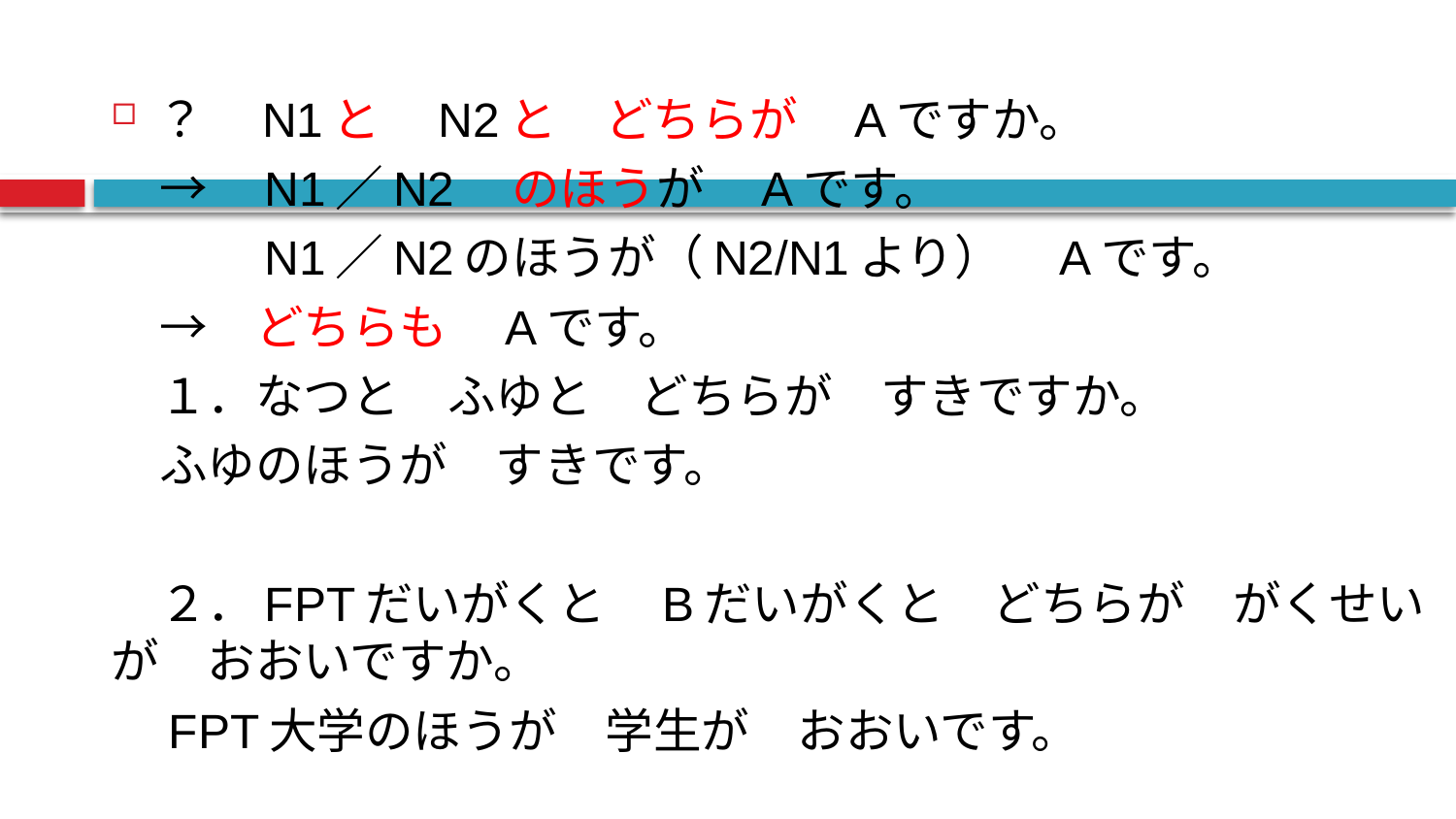

？　N1と　N2と　どちらが　Aですか。
　→　N1／N2　のほうが　Aです。
　　　N1／N2のほうが（N2/N1より）　Aです。
　→　どちらも　Aです。
　１．なつと　ふゆと　どちらが　すきですか。
　ふゆのほうが　すきです。

　２．FPTだいがくと　Bだいがくと　どちらが　がくせいが　おおいですか。
　FPT大学のほうが　学生が　おおいです。